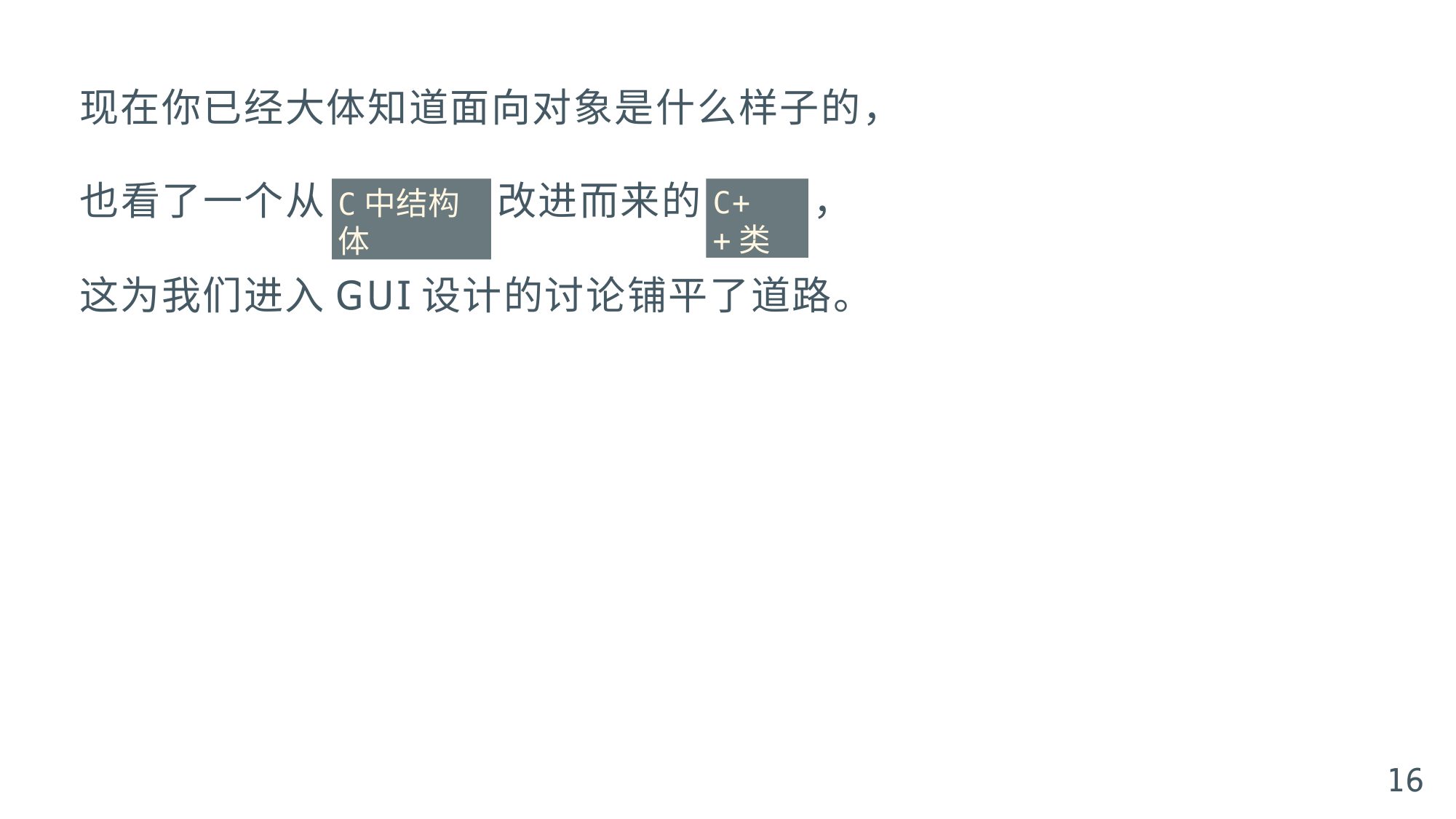

现在你已经大体知道面向对象是什么样子的，
也看了一个从	改进而来的
，
C中结构体
C++类
这为我们进入GUI设计的讨论铺平了道路。
16